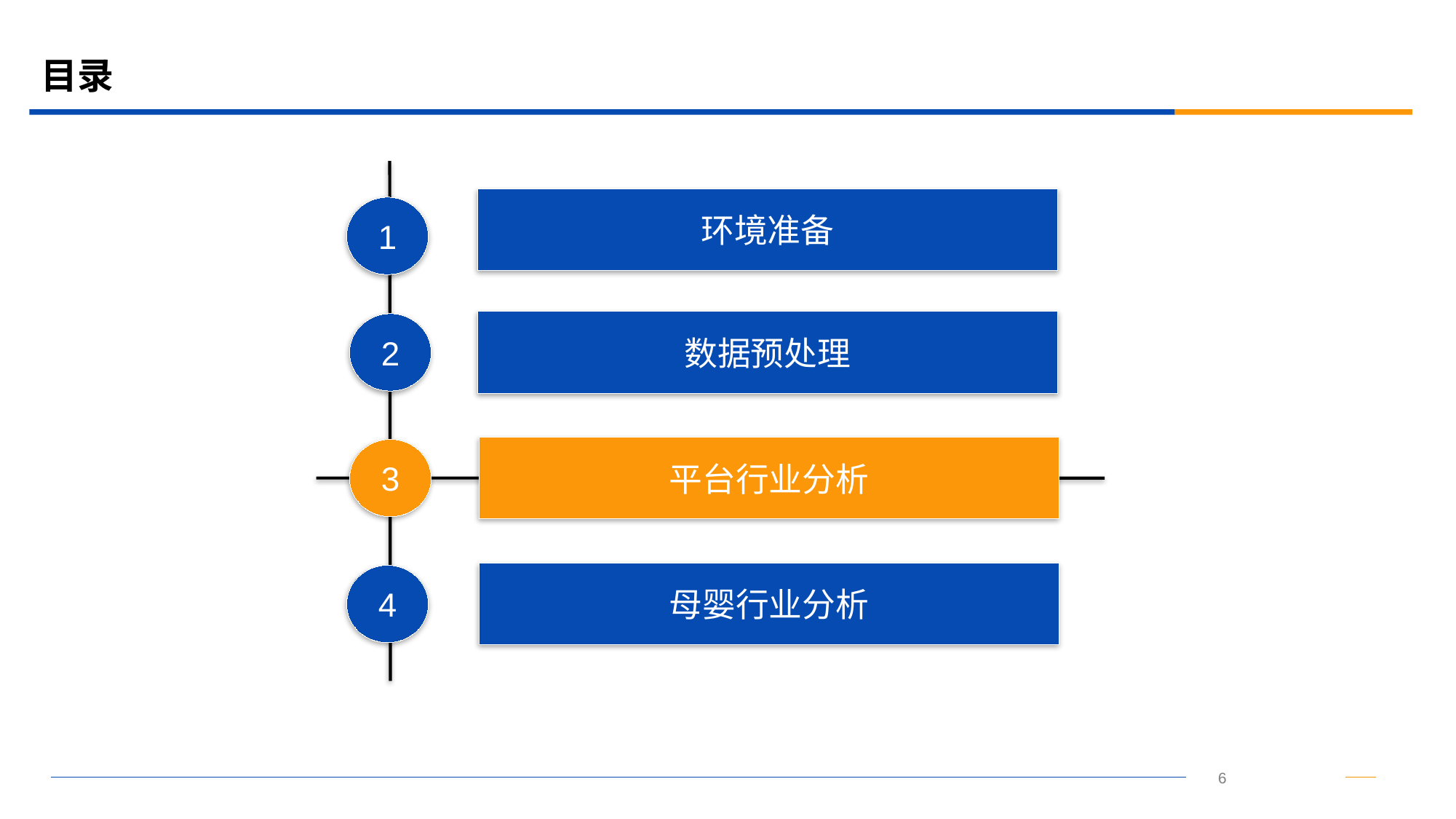

# 目录
环境准备
1
数据预处理
2
平台行业分析
3

母婴行业分析
4